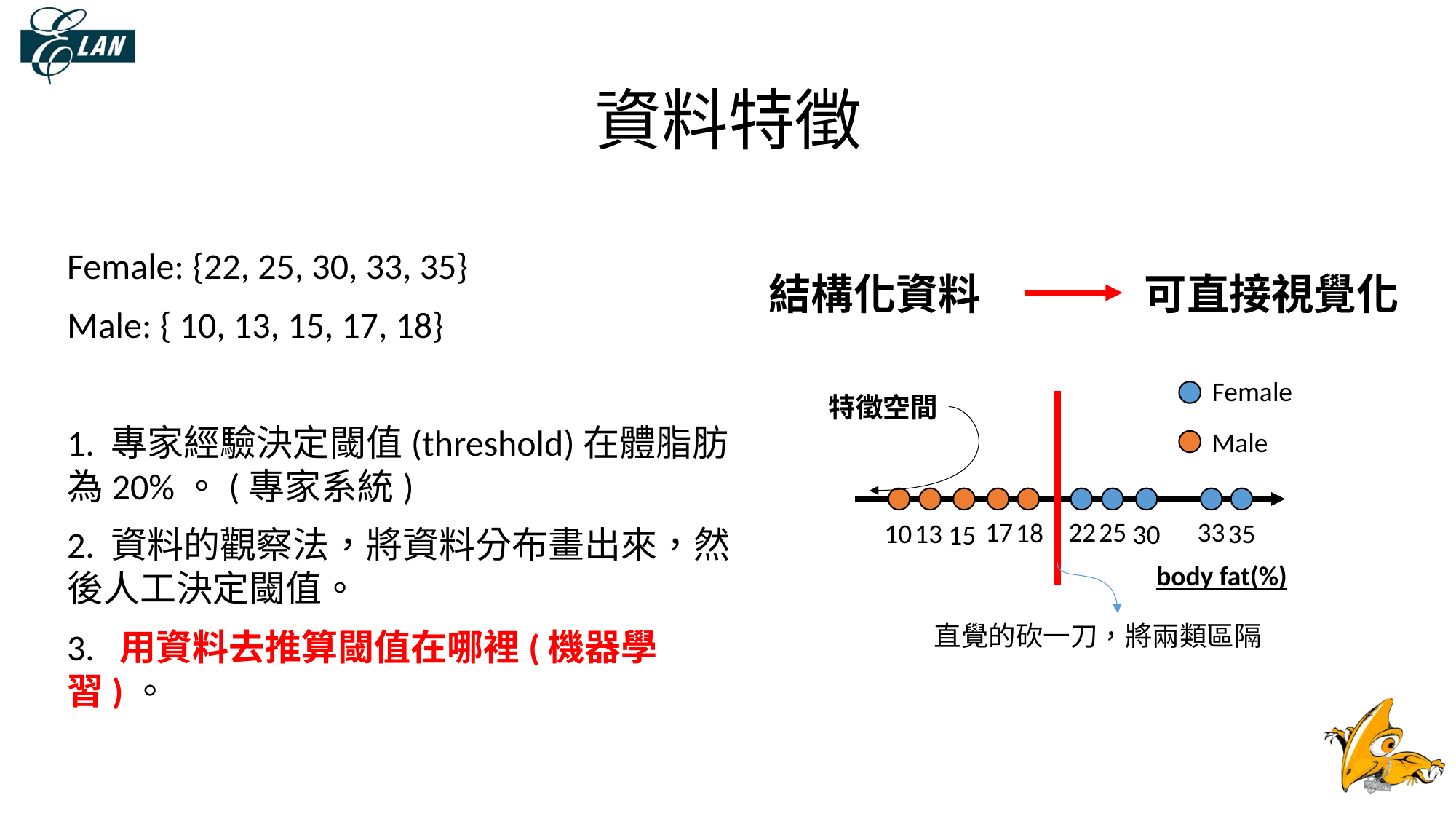

# 資料特徵
Female: {22, 25, 30, 33, 35}
Male: { 10, 13, 15, 17, 18}

1. 專家經驗決定閾值(threshold)在體脂肪為20%。(專家系統)
2. 資料的觀察法，將資料分布畫出來，然後人工決定閾值。
3.  用資料去推算閾值在哪裡(機器學習)。
結構化資料
可直接視覺化
Female

Male

17
22
25
33
18
35
10
13
30
15
body fat(%)
特徵空間
直覺的砍一刀，將兩類區隔